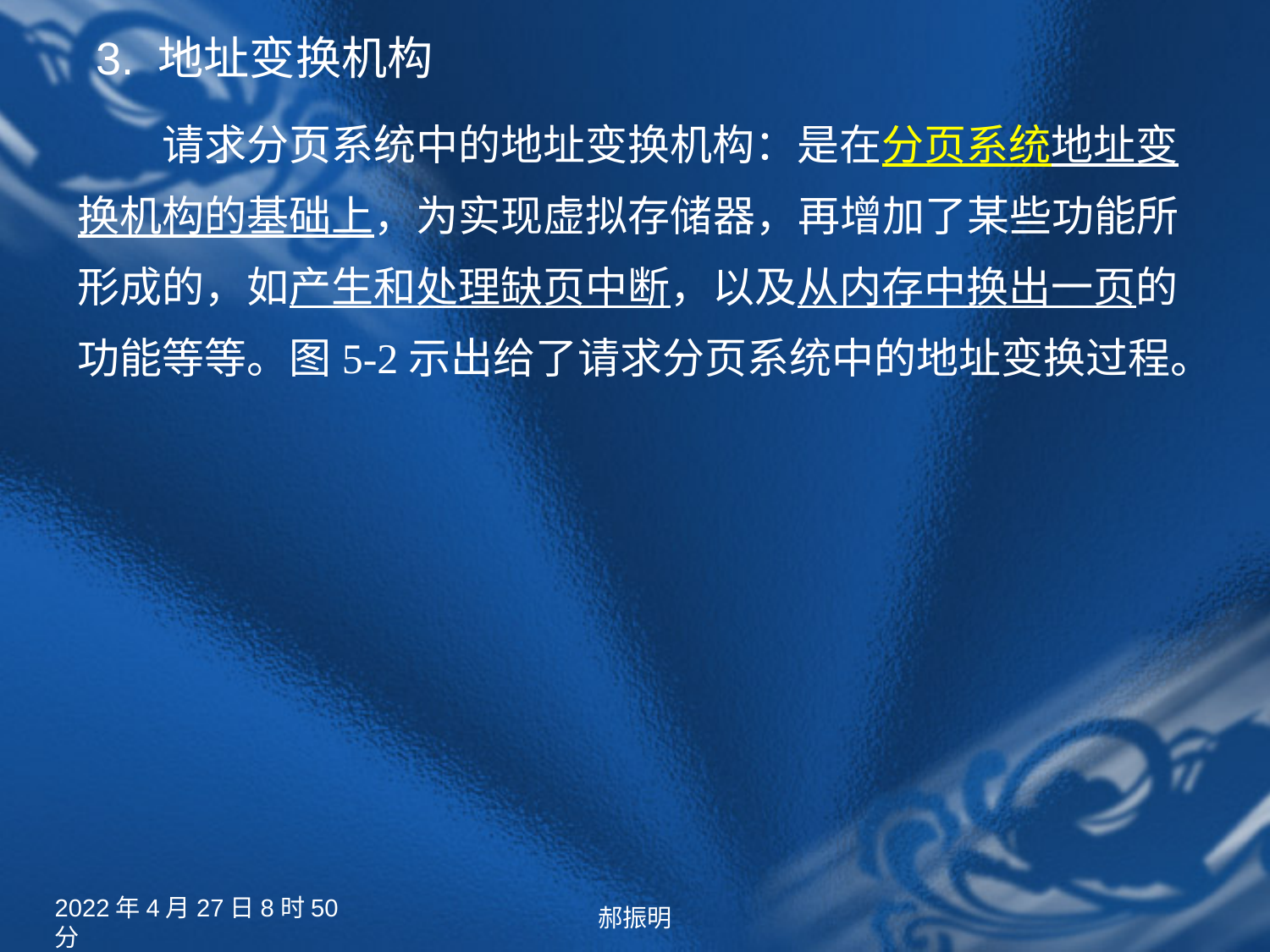

# 3. 地址变换机构
　　请求分页系统中的地址变换机构：是在分页系统地址变换机构的基础上，为实现虚拟存储器，再增加了某些功能所形成的，如产生和处理缺页中断，以及从内存中换出一页的功能等等。图5-2示出给了请求分页系统中的地址变换过程。
2022年4月27日8时50分
郝振明